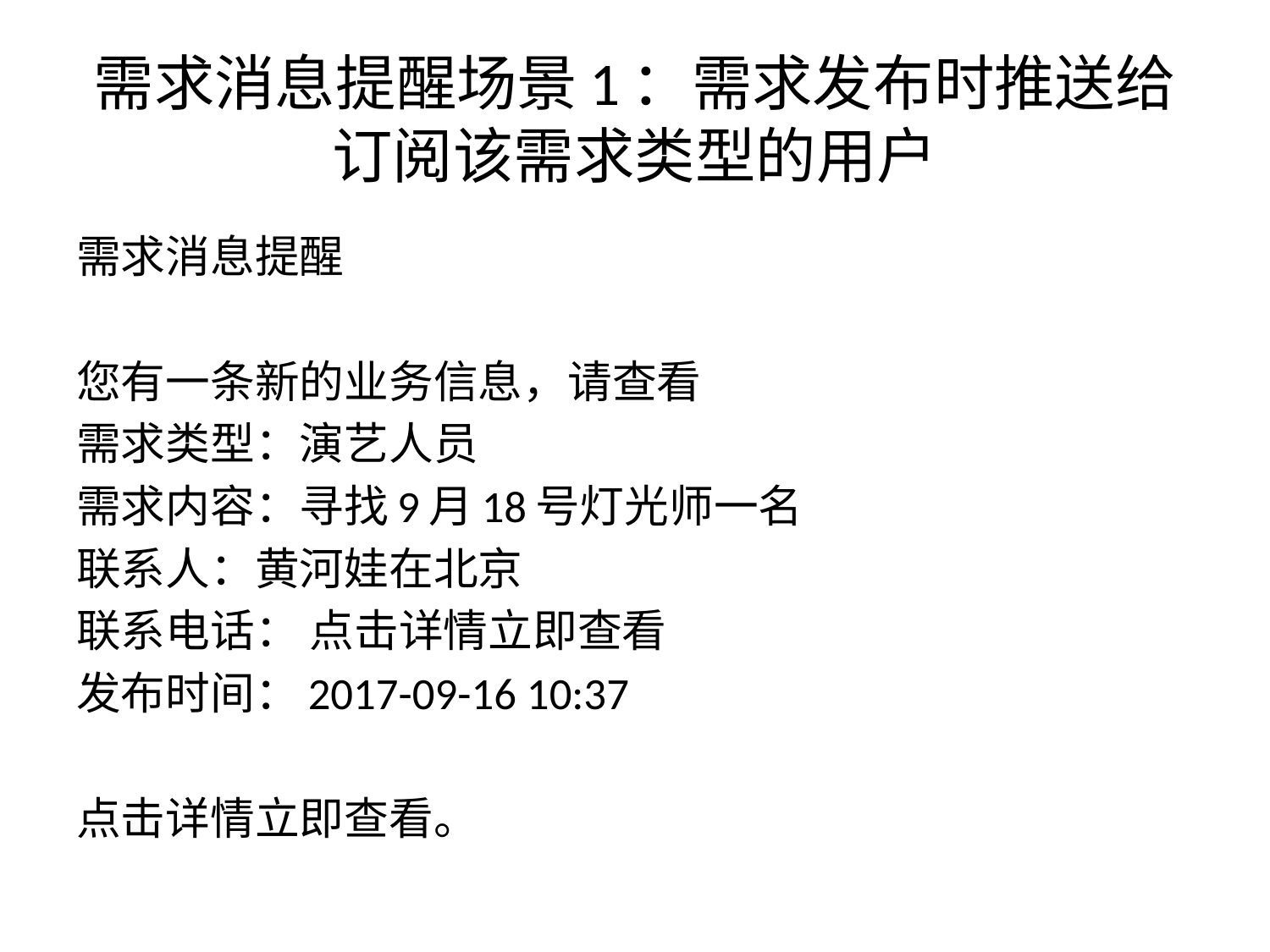

# 需求消息提醒场景1：需求发布时推送给订阅该需求类型的用户
需求消息提醒

您有一条新的业务信息，请查看
需求类型：演艺人员
需求内容：寻找9月18号灯光师一名
联系人：黄河娃在北京
联系电话： 点击详情立即查看
发布时间：2017-09-16 10:37

点击详情立即查看。